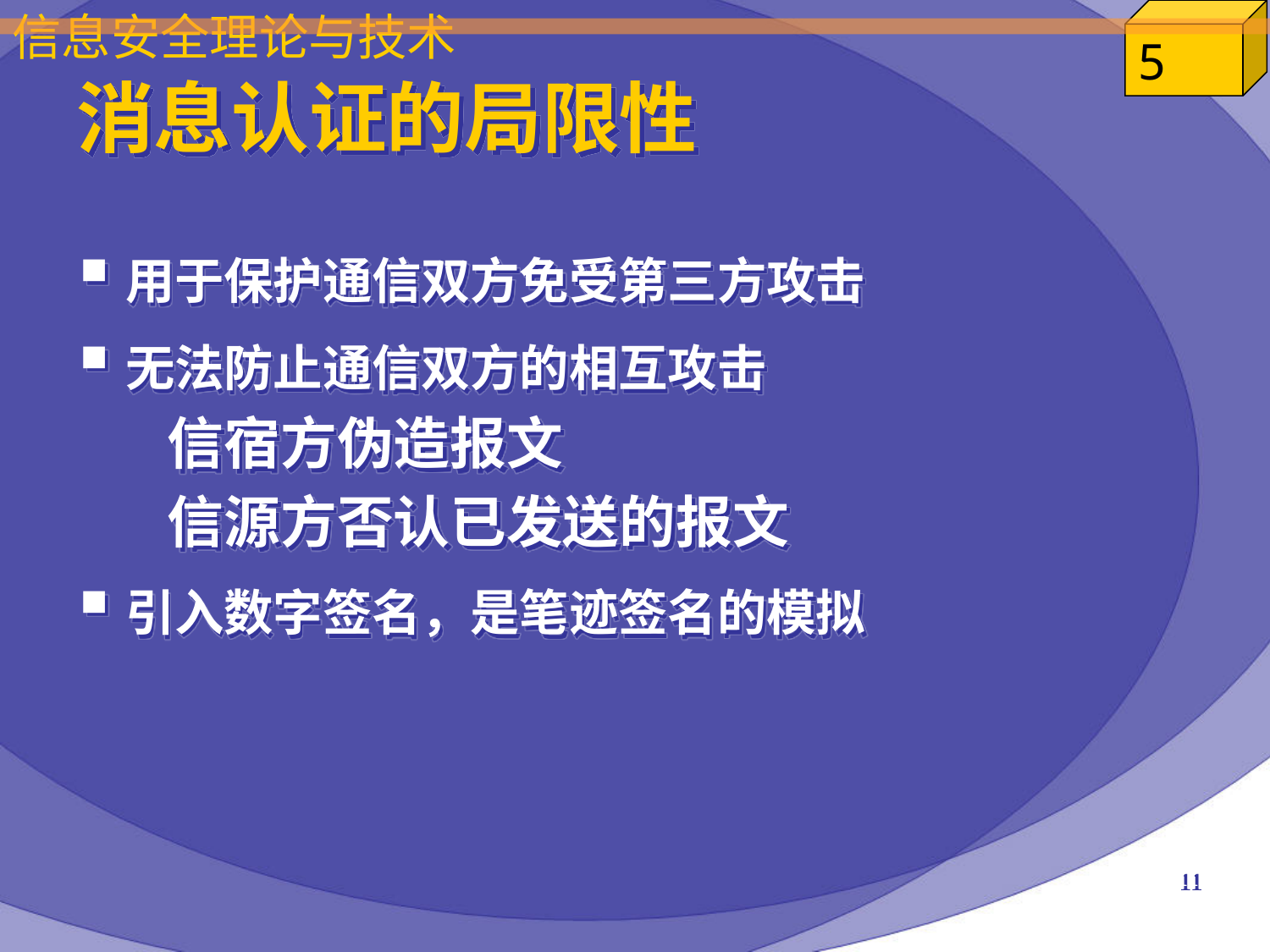

消息认证的局限性
用于保护通信双方免受第三方攻击
无法防止通信双方的相互攻击
 信宿方伪造报文
 信源方否认已发送的报文
引入数字签名，是笔迹签名的模拟

11